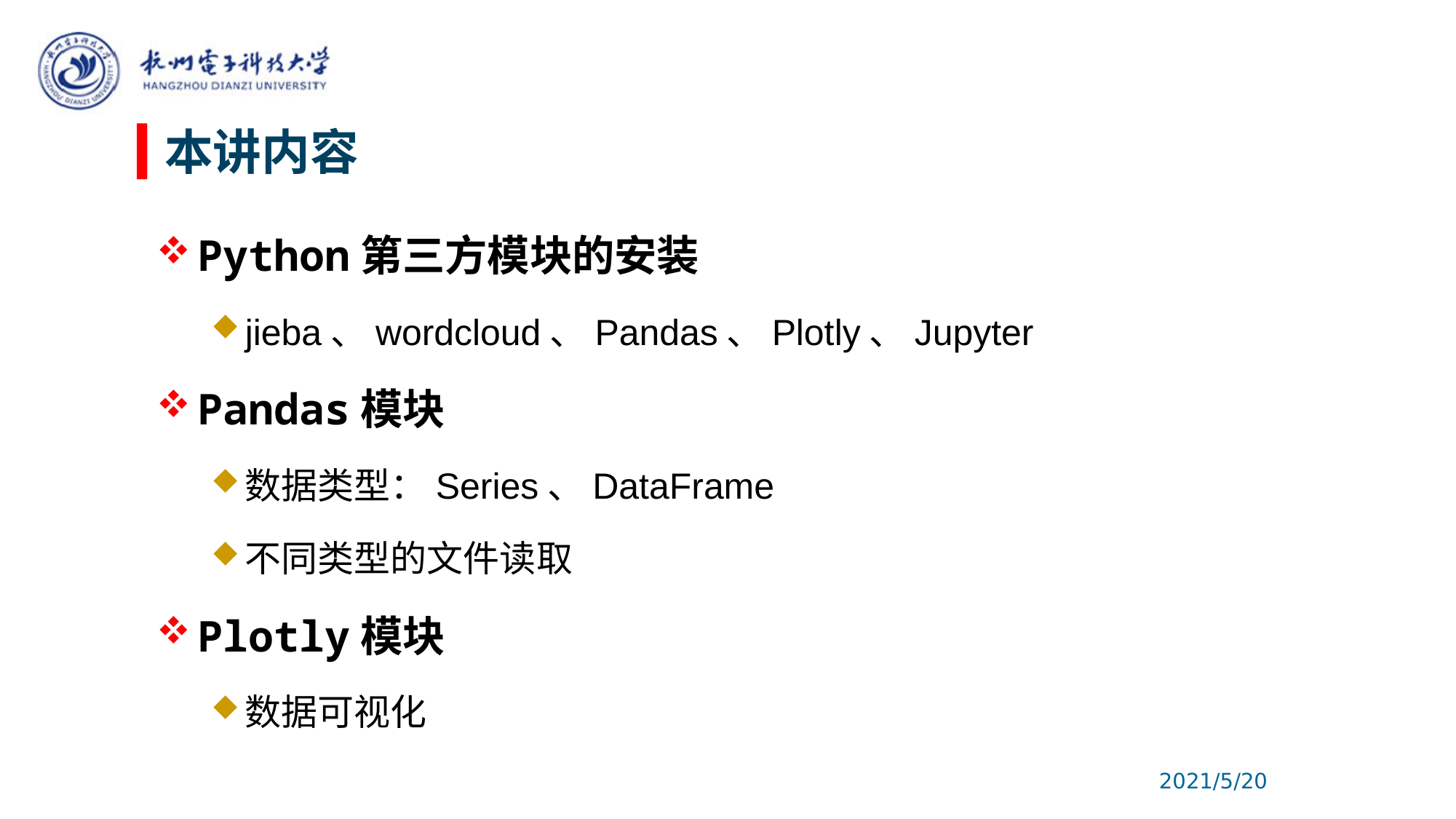

# 本讲内容
Python第三方模块的安装
jieba、wordcloud、Pandas、Plotly、Jupyter
Pandas模块
数据类型：Series、DataFrame
不同类型的文件读取
Plotly模块
数据可视化